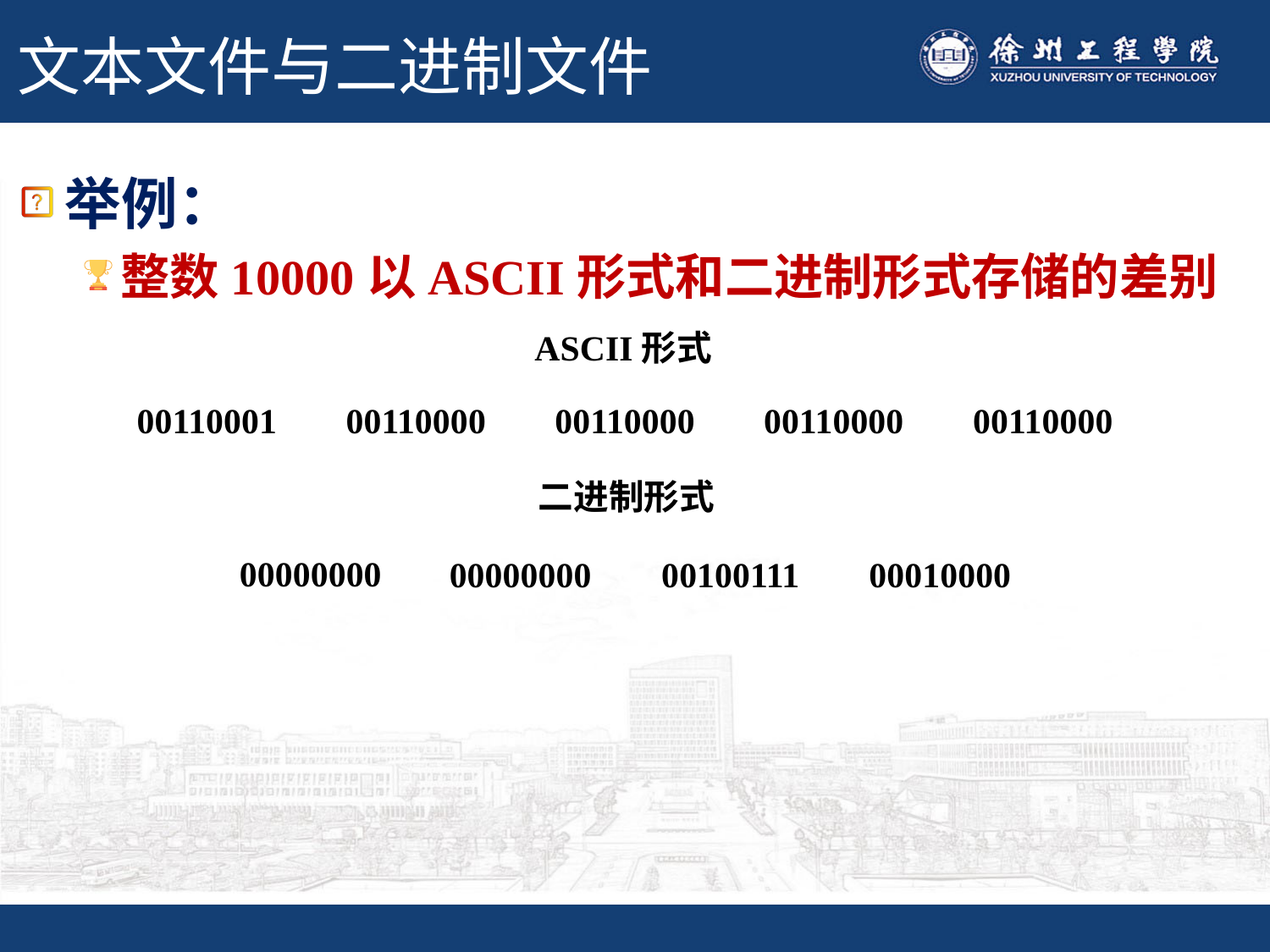

# 文本文件与二进制文件
举例：
整数10000以ASCII形式和二进制形式存储的差别

ASCII形式
00110001
00110000
00110000

00110000

00110000

二进制形式
00000000
00000000
00100111
00010000